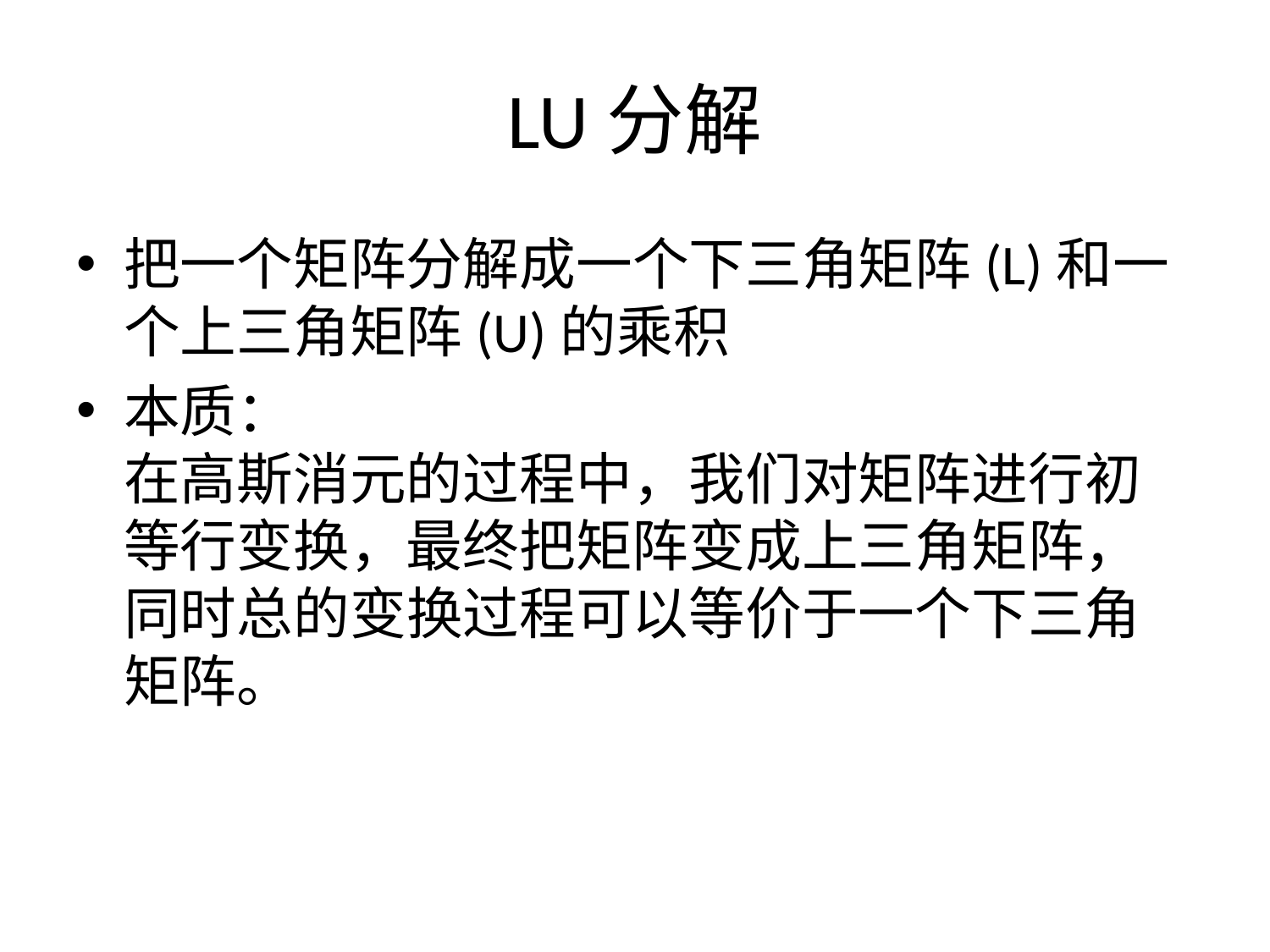

# LU分解
把一个矩阵分解成一个下三角矩阵(L)和一个上三角矩阵(U)的乘积
本质：
在高斯消元的过程中，我们对矩阵进行初等行变换，最终把矩阵变成上三角矩阵，同时总的变换过程可以等价于一个下三角矩阵。